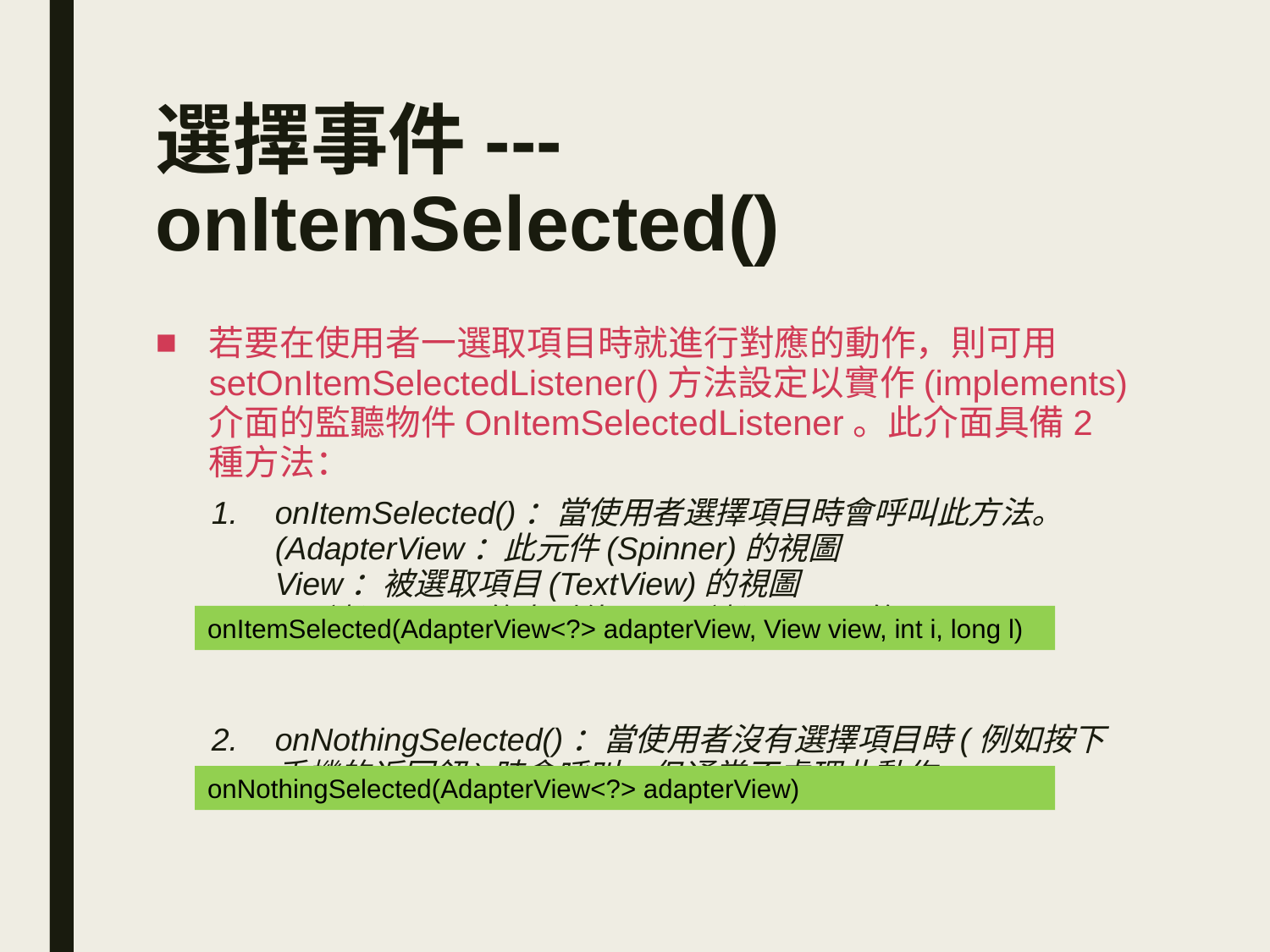

# 選擇事件---onItemSelected()
若要在使用者一選取項目時就進行對應的動作，則可用setOnItemSelectedListener()方法設定以實作(implements)介面的監聽物件OnItemSelectedListener。此介面具備2種方法：
onItemSelected()：當使用者選擇項目時會呼叫此方法。
(AdapterView：此元件(Spinner)的視圖
View：被選取項目(TextView)的視圖
i：被選取項目的索引值	l：被選取項目的row  id)
onNothingSelected()：當使用者沒有選擇項目時(例如按下手機的返回鈕)時會呼叫，但通常不處理此動作。

onItemSelected(AdapterView<?> adapterView, View view, int i, long l)
onNothingSelected(AdapterView<?> adapterView)